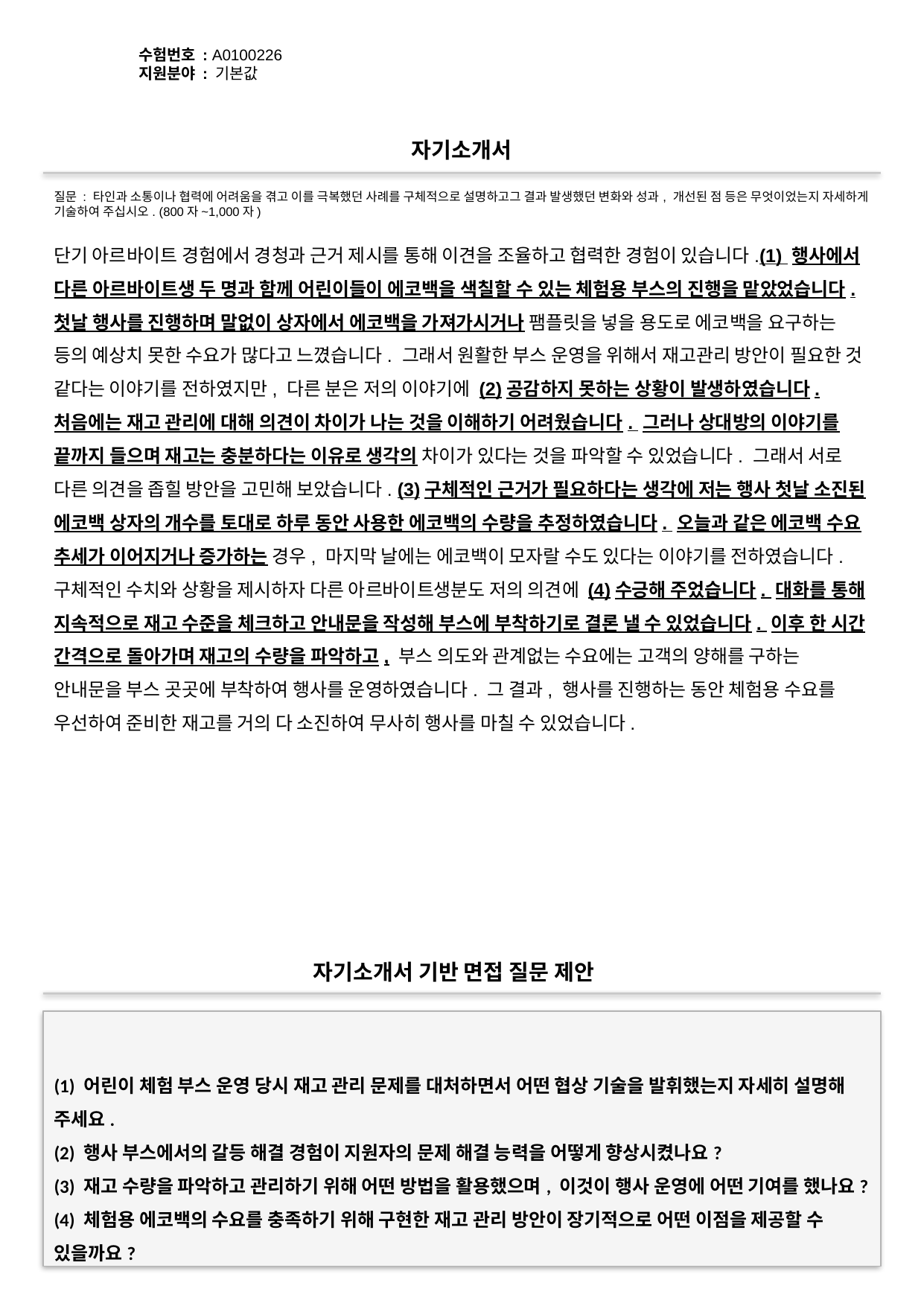

수험번호 : A0100226
지원분야 : 기본값
#

자기소개서

질문 : 타인과 소통이나 협력에 어려움을 겪고 이를 극복했던 사례를 구체적으로 설명하고그 결과 발생했던 변화와 성과, 개선된 점 등은 무엇이었는지 자세하게 기술하여 주십시오. (800자~1,000자)

단기 아르바이트 경험에서 경청과 근거 제시를 통해 이견을 조율하고 협력한 경험이 있습니다.(1) 행사에서 다른 아르바이트생 두 명과 함께 어린이들이 에코백을 색칠할 수 있는 체험용 부스의 진행을 맡았었습니다. 첫날 행사를 진행하며 말없이 상자에서 에코백을 가져가시거나 팸플릿을 넣을 용도로 에코백을 요구하는 등의 예상치 못한 수요가 많다고 느꼈습니다. 그래서 원활한 부스 운영을 위해서 재고관리 방안이 필요한 것 같다는 이야기를 전하였지만, 다른 분은 저의 이야기에 (2)공감하지 못하는 상황이 발생하였습니다. 처음에는 재고 관리에 대해 의견이 차이가 나는 것을 이해하기 어려웠습니다. 그러나 상대방의 이야기를 끝까지 들으며 재고는 충분하다는 이유로 생각의 차이가 있다는 것을 파악할 수 있었습니다. 그래서 서로 다른 의견을 좁힐 방안을 고민해 보았습니다. (3)구체적인 근거가 필요하다는 생각에 저는 행사 첫날 소진된 에코백 상자의 개수를 토대로 하루 동안 사용한 에코백의 수량을 추정하였습니다. 오늘과 같은 에코백 수요 추세가 이어지거나 증가하는 경우, 마지막 날에는 에코백이 모자랄 수도 있다는 이야기를 전하였습니다. 구체적인 수치와 상황을 제시하자 다른 아르바이트생분도 저의 의견에 (4)수긍해 주었습니다. 대화를 통해 지속적으로 재고 수준을 체크하고 안내문을 작성해 부스에 부착하기로 결론 낼 수 있었습니다. 이후 한 시간 간격으로 돌아가며 재고의 수량을 파악하고, 부스 의도와 관계없는 수요에는 고객의 양해를 구하는 안내문을 부스 곳곳에 부착하여 행사를 운영하였습니다. 그 결과, 행사를 진행하는 동안 체험용 수요를 우선하여 준비한 재고를 거의 다 소진하여 무사히 행사를 마칠 수 있었습니다.

자기소개서 기반 면접 질문 제안

(1) 어린이 체험 부스 운영 당시 재고 관리 문제를 대처하면서 어떤 협상 기술을 발휘했는지 자세히 설명해 주세요.
(2) 행사 부스에서의 갈등 해결 경험이 지원자의 문제 해결 능력을 어떻게 향상시켰나요?
(3) 재고 수량을 파악하고 관리하기 위해 어떤 방법을 활용했으며, 이것이 행사 운영에 어떤 기여를 했나요?
(4) 체험용 에코백의 수요를 충족하기 위해 구현한 재고 관리 방안이 장기적으로 어떤 이점을 제공할 수 있을까요?